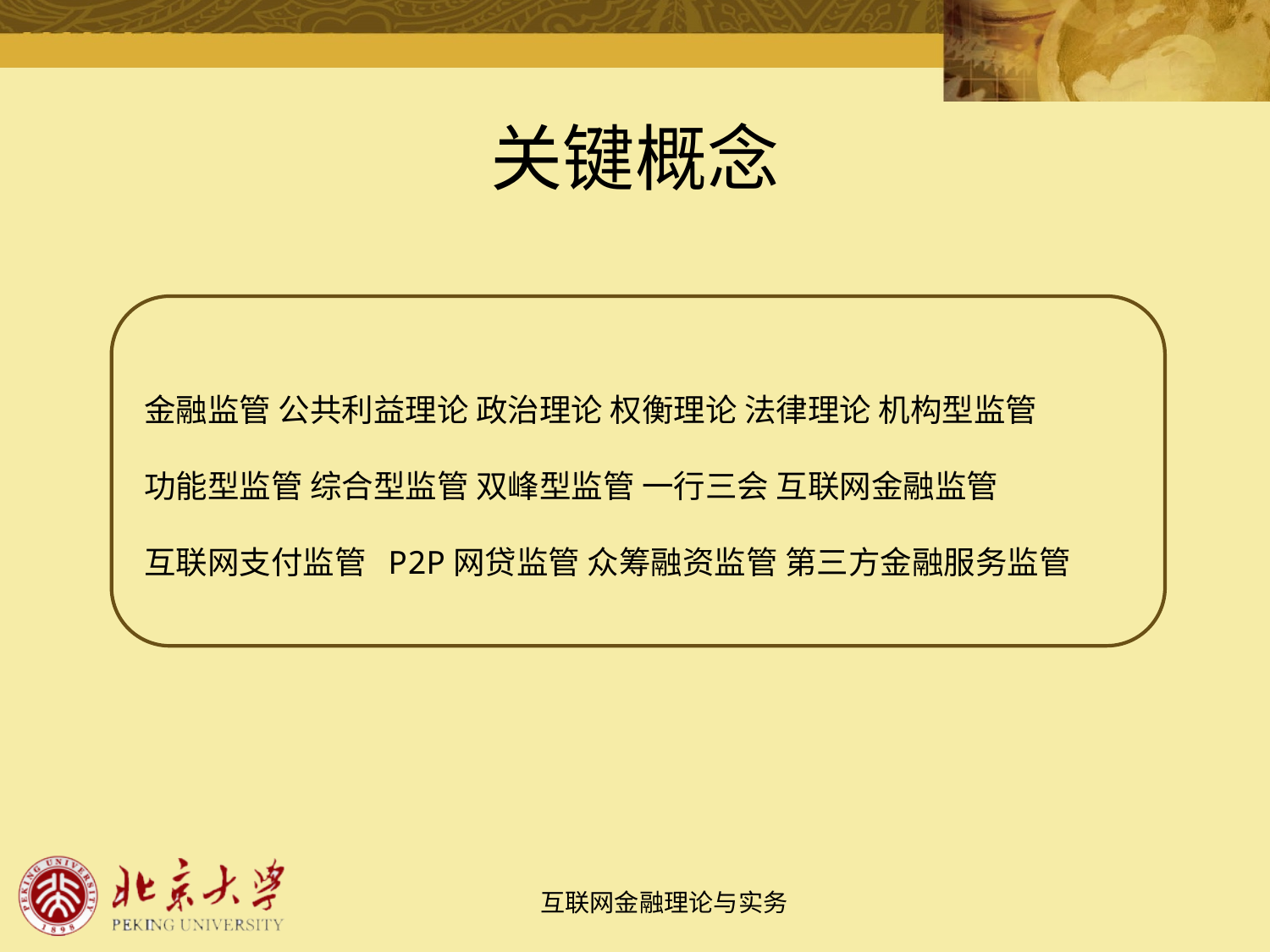

# 关键概念

金融监管 公共利益理论 政治理论 权衡理论 法律理论 机构型监管
功能型监管 综合型监管 双峰型监管 一行三会 互联网金融监管
互联网支付监管  P2P网贷监管 众筹融资监管 第三方金融服务监管